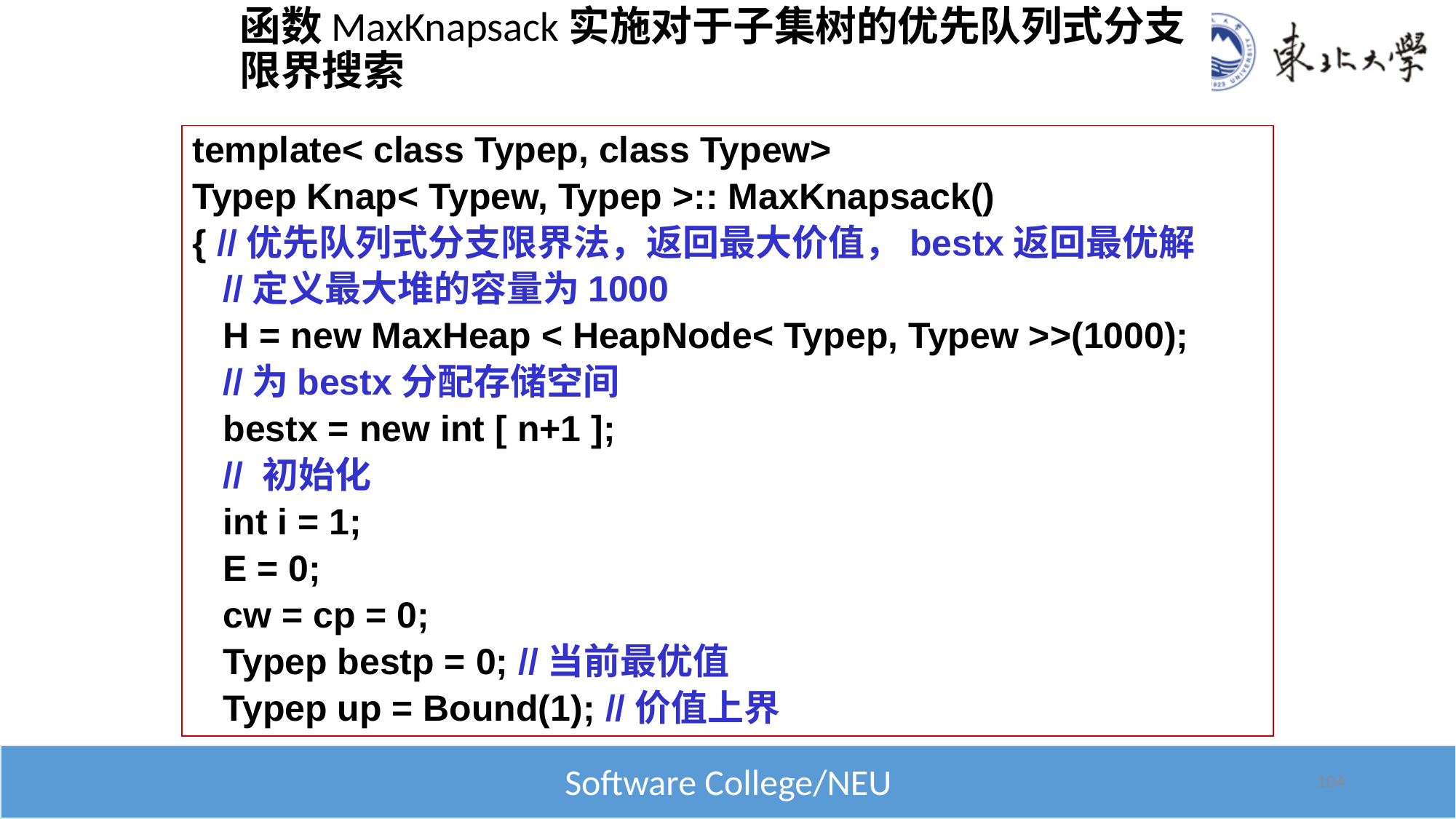

# 函数MaxKnapsack实施对于子集树的优先队列式分支限界搜索
template< class Typep, class Typew>
Typep Knap< Typew, Typep >:: MaxKnapsack()
{ //优先队列式分支限界法，返回最大价值，bestx返回最优解
   //定义最大堆的容量为1000
   H = new MaxHeap < HeapNode< Typep, Typew >>(1000);
   //为bestx分配存储空间
   bestx = new int [ n+1 ];
   // 初始化
   int i = 1;
   E = 0;
   cw = cp = 0;
   Typep bestp = 0; //当前最优值
   Typep up = Bound(1); //价值上界

104